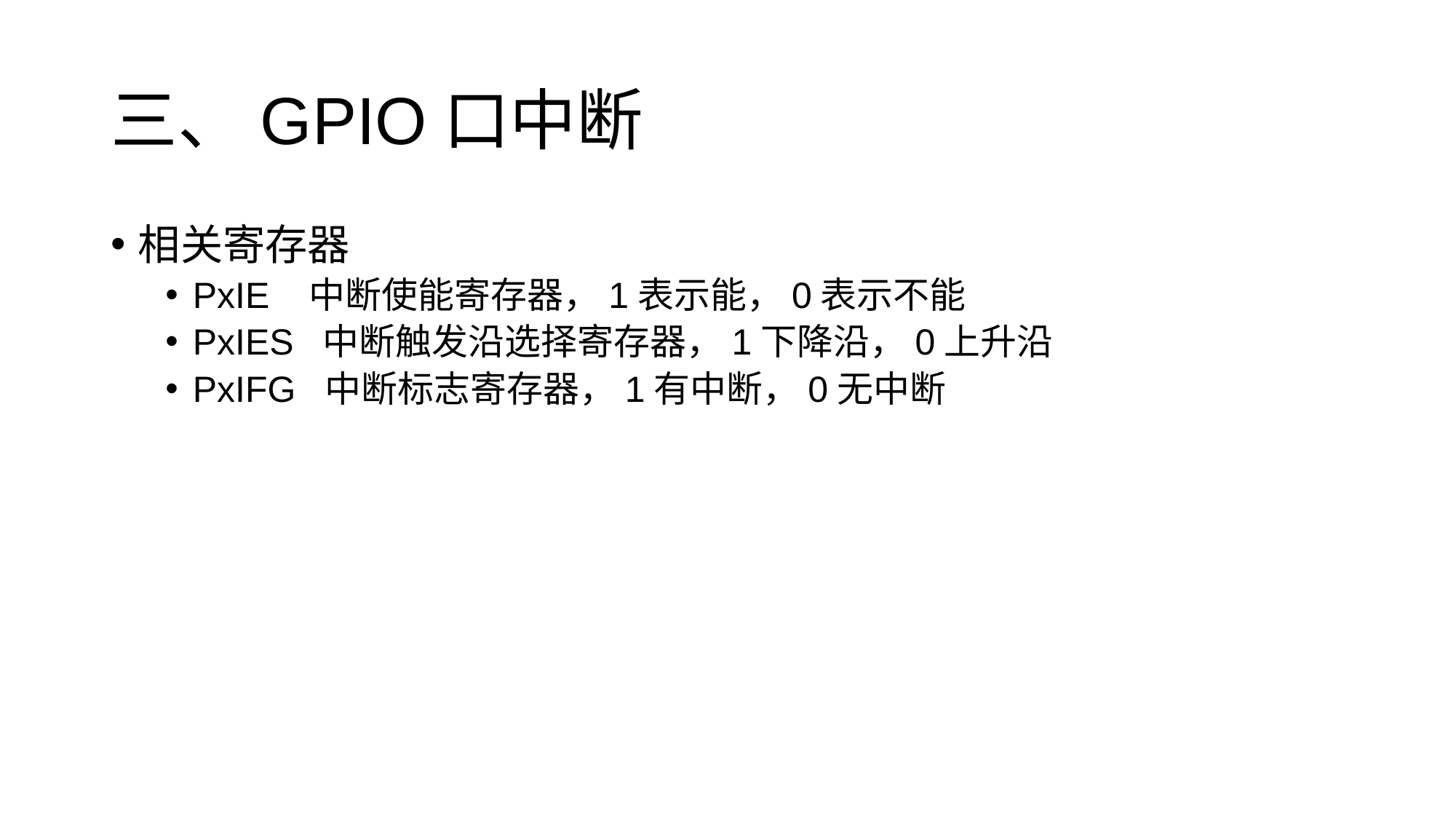

# 三、GPIO口中断
相关寄存器
PxIE   中断使能寄存器，1表示能，0表示不能
PxIES  中断触发沿选择寄存器，1下降沿，0上升沿
PxIFG  中断标志寄存器，1有中断，0无中断